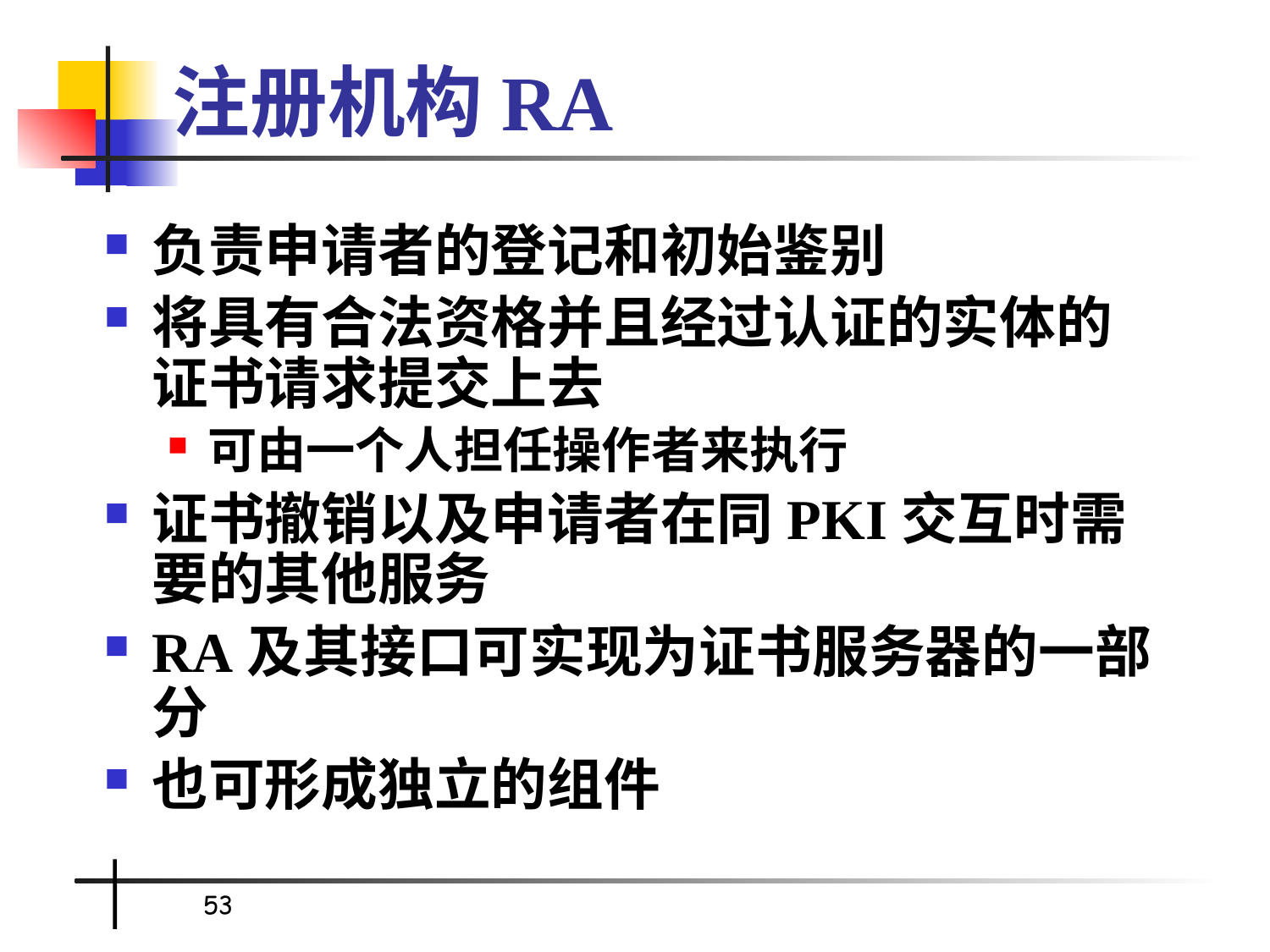

# 注册机构RA
负责申请者的登记和初始鉴别
将具有合法资格并且经过认证的实体的证书请求提交上去
可由一个人担任操作者来执行
证书撤销以及申请者在同PKI交互时需要的其他服务
RA及其接口可实现为证书服务器的一部分
也可形成独立的组件
53